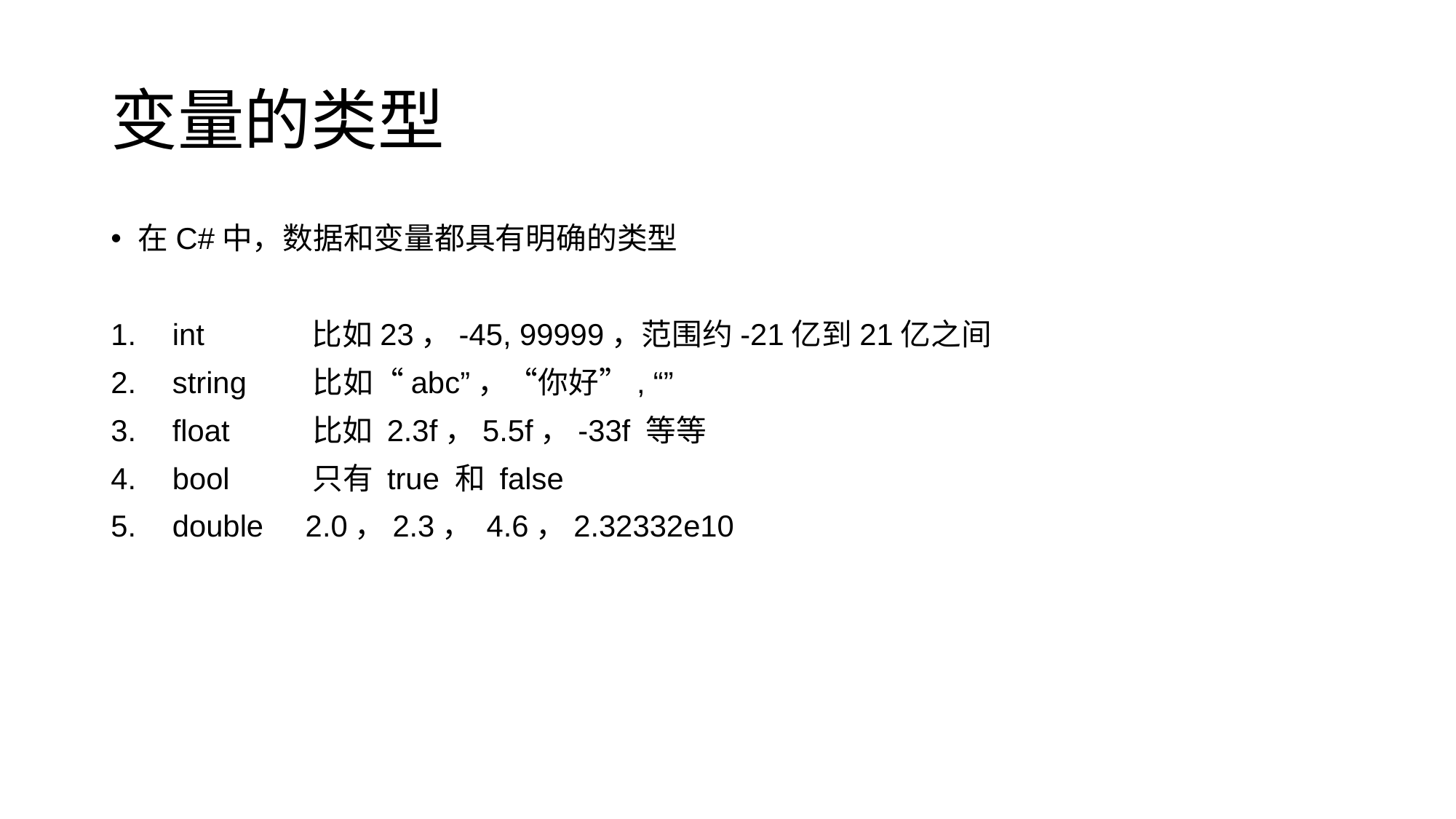

# 变量的类型
在C#中，数据和变量都具有明确的类型

int            比如23，-45, 99999，范围约-21亿到21亿之间
string       比如“abc”，“你好”, “”
float         比如 2.3f，5.5f，-33f 等等
bool         只有 true 和 false
double     2.0，2.3， 4.6，2.32332e10